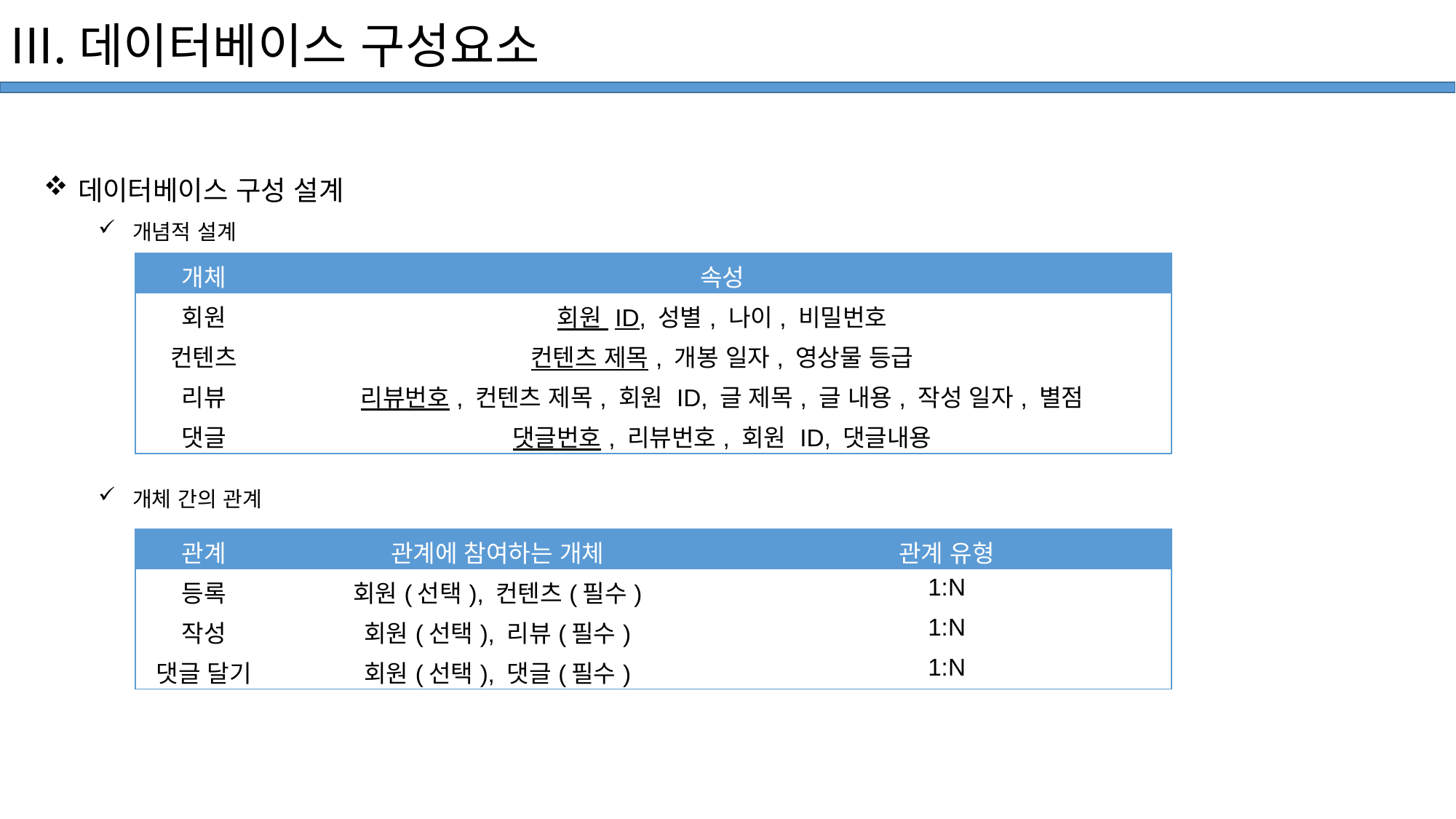

데이터베이스 구성요소

데이터베이스 구성 설계
개념적 설계

개체 간의 관계

| 개체 | 속성 |
| --- | --- |
| 회원 | 회원 ID, 성별, 나이, 비밀번호 |
| 컨텐츠 | 컨텐츠 제목, 개봉 일자, 영상물 등급 |
| 리뷰 | 리뷰번호, 컨텐츠 제목, 회원 ID, 글 제목, 글 내용, 작성 일자, 별점 |
| 댓글 | 댓글번호, 리뷰번호, 회원 ID, 댓글내용 |
| 관계 | 관계에 참여하는 개체 | 관계 유형 |
| --- | --- | --- |
| 등록 | 회원(선택), 컨텐츠(필수) | 1:N |
| 작성 | 회원(선택), 리뷰(필수) | 1:N |
| 댓글 달기 | 회원(선택), 댓글(필수) | 1:N |